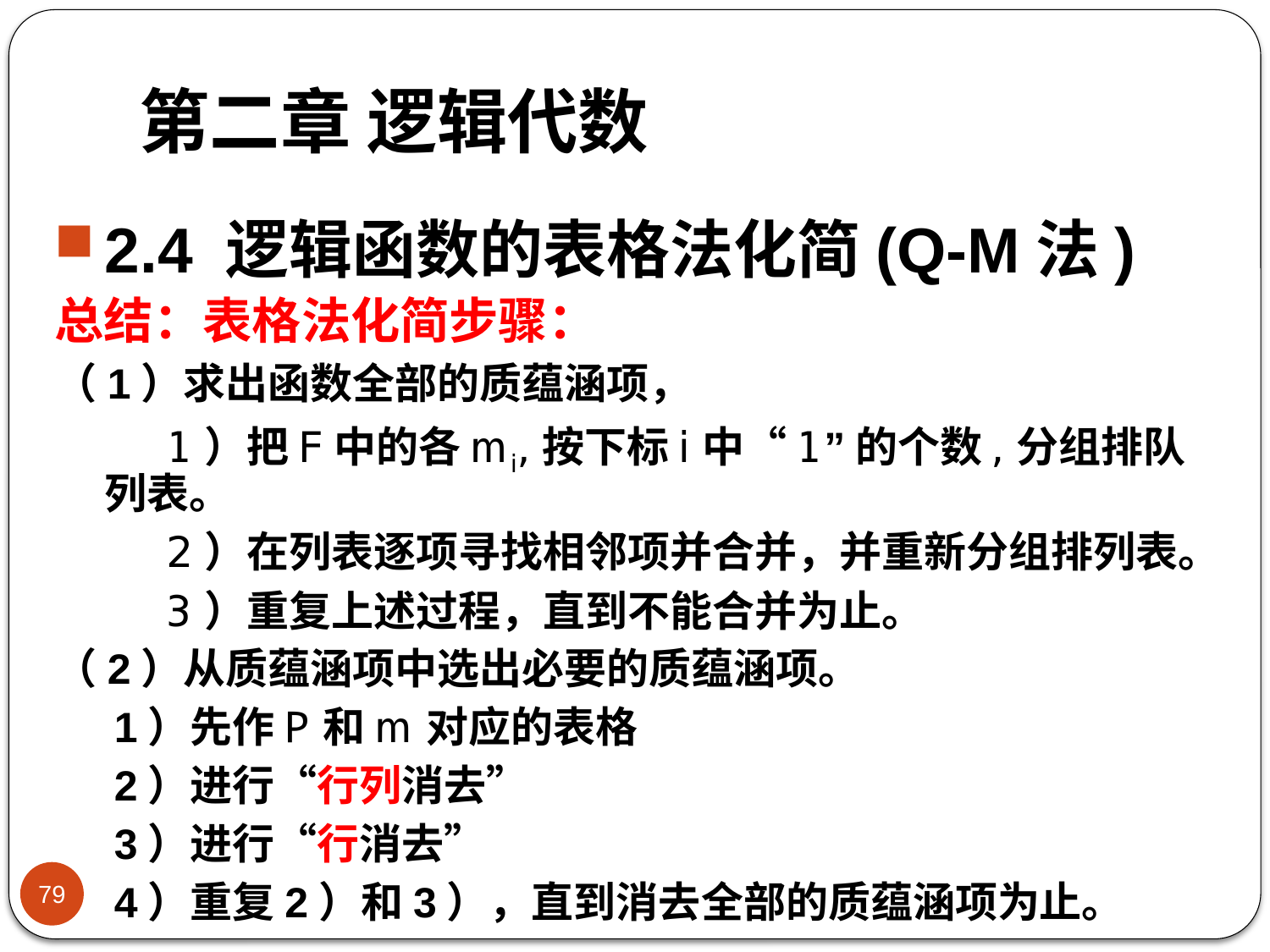

# 第二章 逻辑代数
2.4 逻辑函数的表格法化简(Q-M法)
总结：表格法化简步骤：
（1）求出函数全部的质蕴涵项，
         1）把F中的各mi,按下标i中“1”的个数,分组排队列表。
         2）在列表逐项寻找相邻项并合并，并重新分组排列表。
         3）重复上述过程，直到不能合并为止。
（2）从质蕴涵项中选出必要的质蕴涵项。
     1）先作P和m对应的表格
     2）进行“行列消去”
     3）进行“行消去”
     4）重复2）和3），直到消去全部的质蕴涵项为止。
79